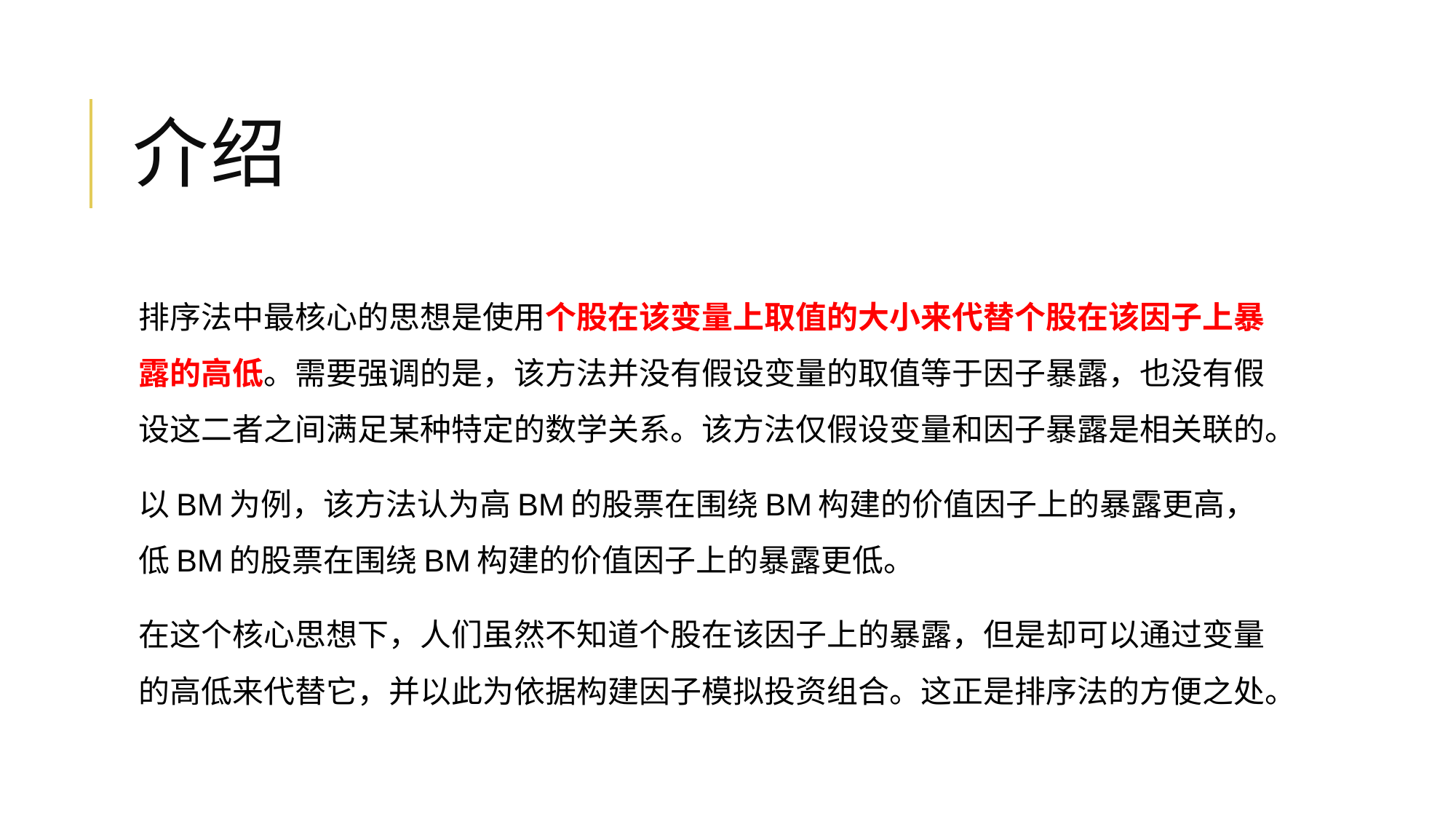

# 介绍
排序法中最核心的思想是使用个股在该变量上取值的大小来代替个股在该因子上暴露的高低。需要强调的是，该方法并没有假设变量的取值等于因子暴露，也没有假设这二者之间满足某种特定的数学关系。该方法仅假设变量和因子暴露是相关联的。
以BM为例，该方法认为高BM的股票在围绕BM构建的价值因子上的暴露更高，低BM的股票在围绕BM构建的价值因子上的暴露更低。
在这个核心思想下，人们虽然不知道个股在该因子上的暴露，但是却可以通过变量的高低来代替它，并以此为依据构建因子模拟投资组合。这正是排序法的方便之处。